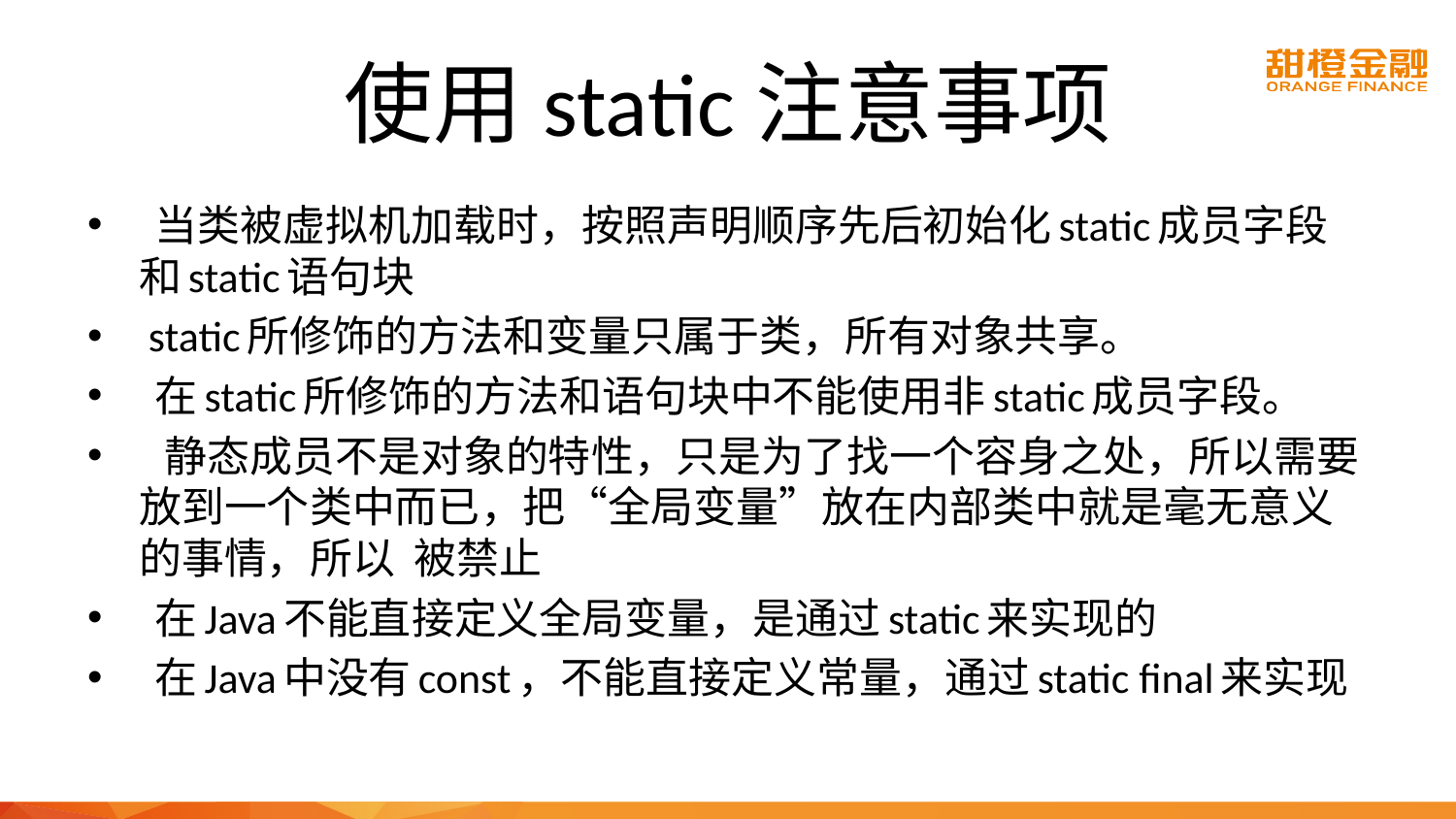

# 使用static注意事项
 当类被虚拟机加载时，按照声明顺序先后初始化static成员字段和static语句块
 static所修饰的方法和变量只属于类，所有对象共享。
 在static所修饰的方法和语句块中不能使用非static成员字段。
  静态成员不是对象的特性，只是为了找一个容身之处，所以需要放到一个类中而已，把“全局变量”放在内部类中就是毫无意义的事情，所以  被禁止
 在Java不能直接定义全局变量，是通过static来实现的
 在Java中没有const，不能直接定义常量，通过static final来实现